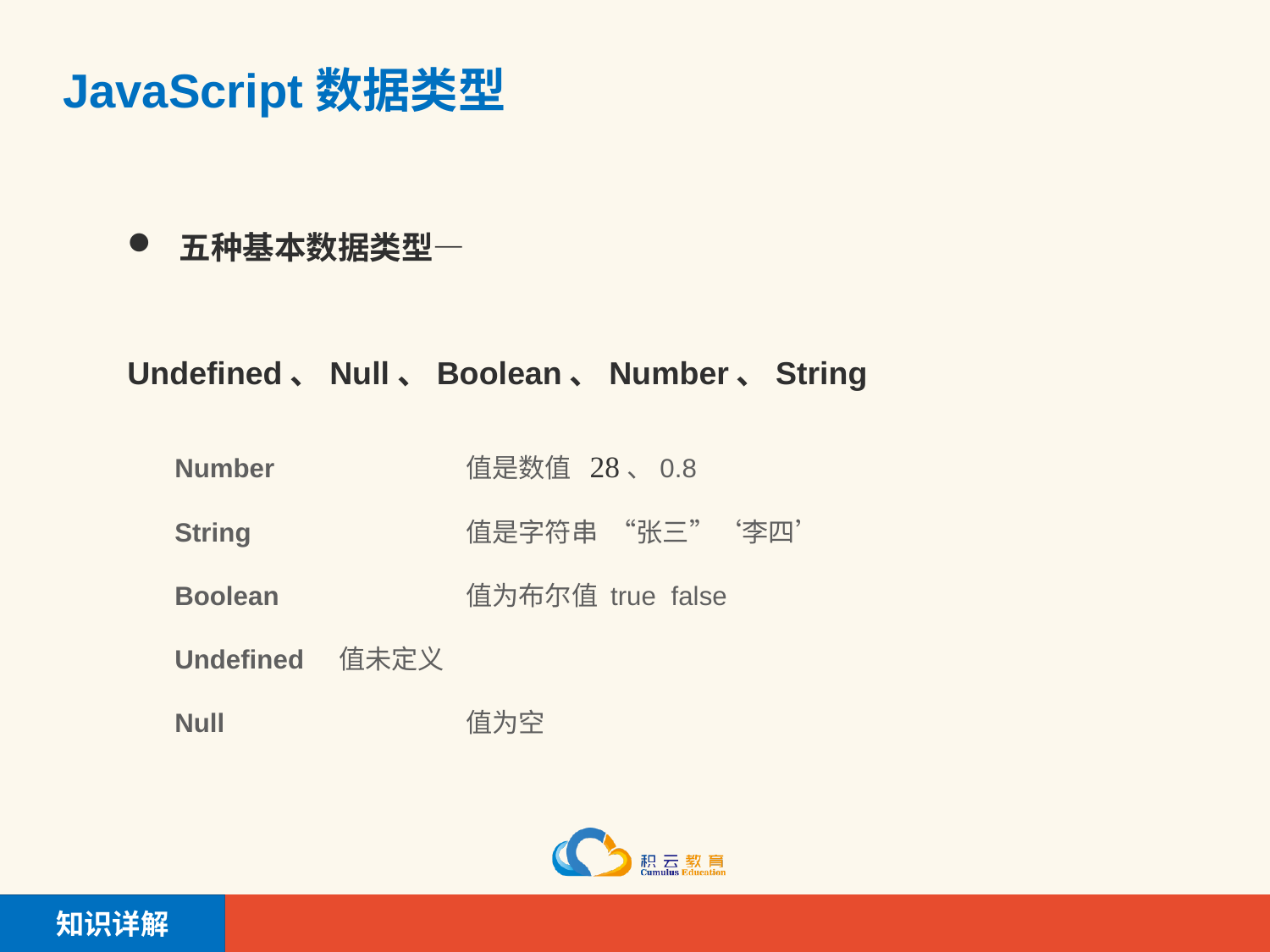

# JavaScript数据类型
 五种基本数据类型—
	Undefined、Null、Boolean、Number、String

Number		值是数值  28、0.8
String		值是字符串  “张三”‘李四’
Boolean		值为布尔值 true  false
Undefined	值未定义
Null		值为空